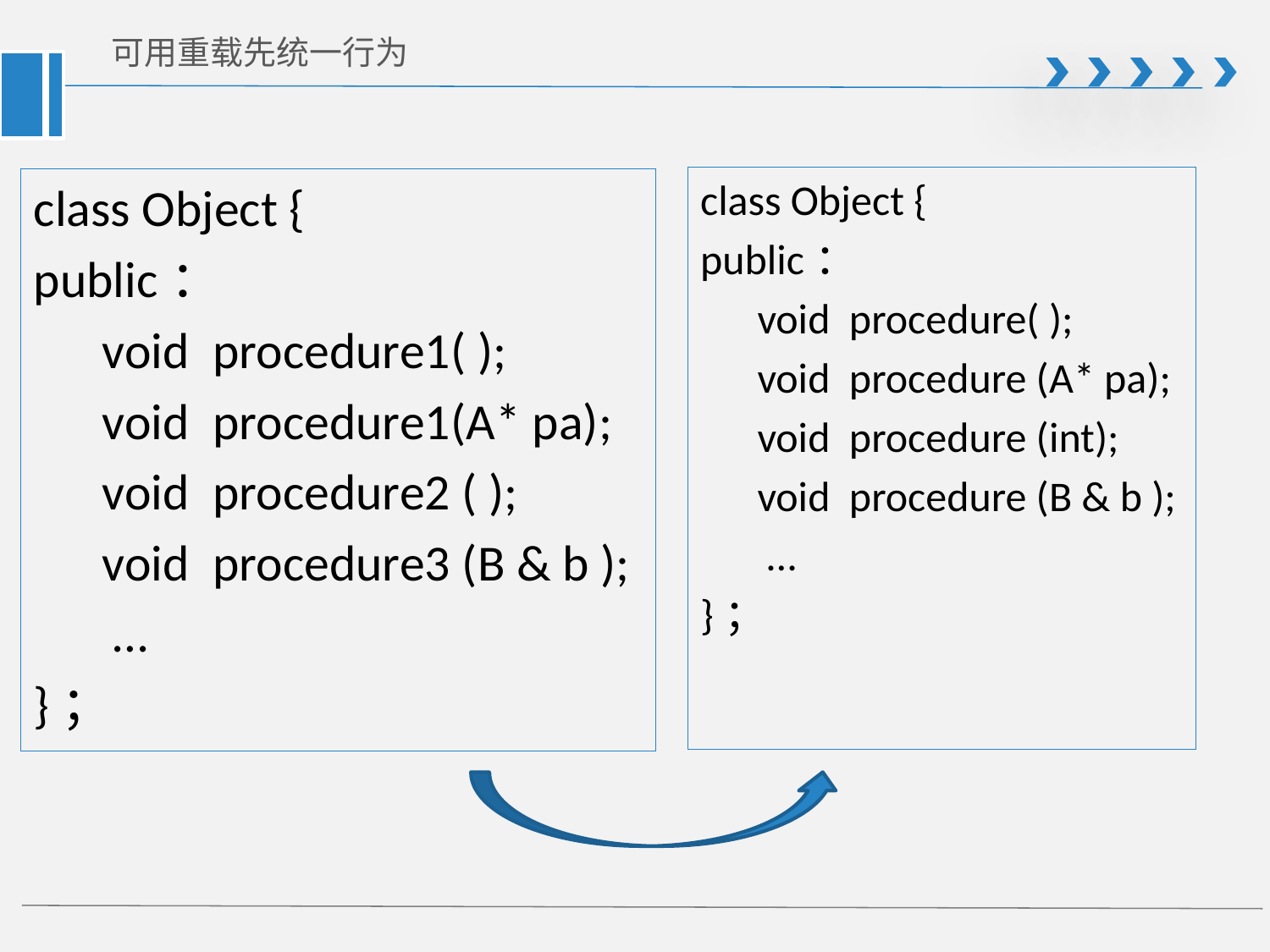

# 可用重载先统一行为
class Object {
public：
      void  procedure( );
      void  procedure (A* pa);
      void  procedure (int);
      void  procedure (B & b );
       …
}；

class Object {
public：
      void  procedure1( );
      void  procedure1(A* pa);
      void  procedure2 ( );
      void  procedure3 (B & b );
       …
}；